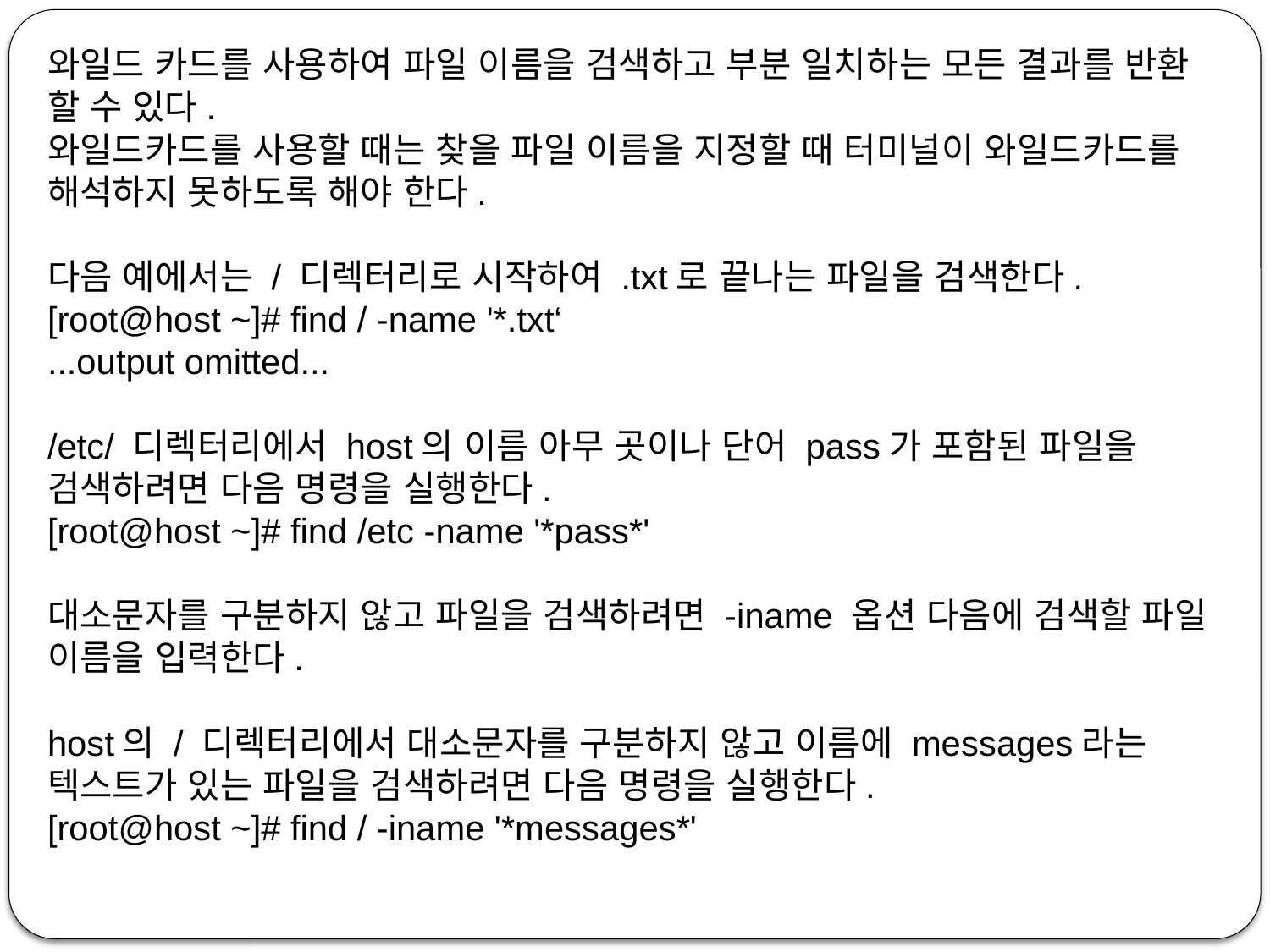

와일드 카드를 사용하여 파일 이름을 검색하고 부분 일치하는 모든 결과를 반환 할 수 있다.
와일드카드를 사용할 때는 찾을 파일 이름을 지정할 때 터미널이 와일드카드를 해석하지 못하도록 해야 한다.

다음 예에서는 / 디렉터리로 시작하여 .txt로 끝나는 파일을 검색한다.
[root@host ~]# find / -name '*.txt‘
...output omitted...

/etc/ 디렉터리에서 host의 이름 아무 곳이나 단어 pass가 포함된 파일을 검색하려면 다음 명령을 실행한다.
[root@host ~]# find /etc -name '*pass*'

대소문자를 구분하지 않고 파일을 검색하려면 -iname 옵션 다음에 검색할 파일 이름을 입력한다.

host의 / 디렉터리에서 대소문자를 구분하지 않고 이름에 messages라는 텍스트가 있는 파일을 검색하려면 다음 명령을 실행한다.
[root@host ~]# find / -iname '*messages*'